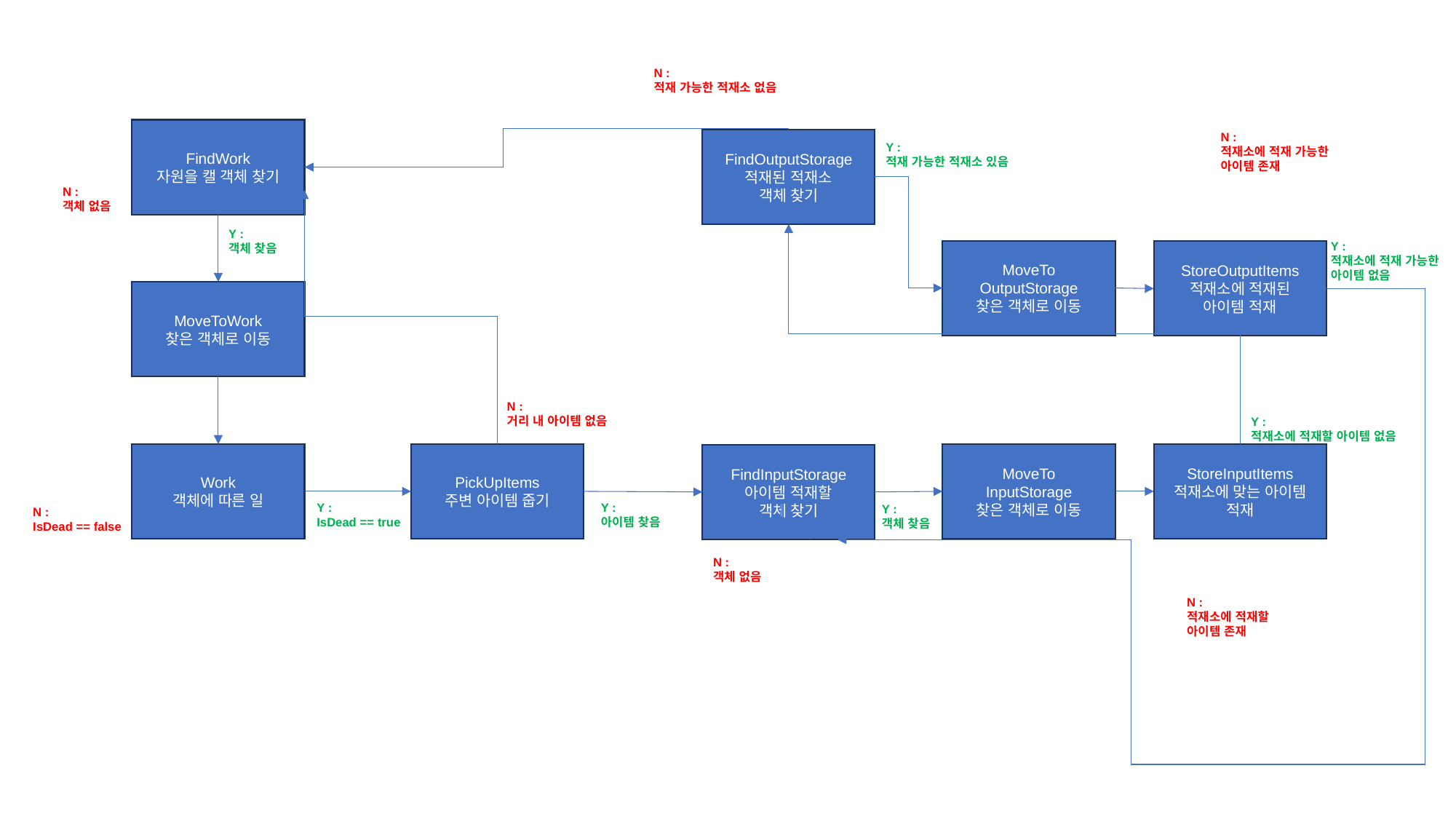

N :
적재 가능한 적재소 없음
FindWork
자원을 캘 객체 찾기
N :
적재소에 적재 가능한
아이템 존재
FindOutputStorage
적재된 적재소
객체 찾기
Y :
적재 가능한 적재소 있음
N :
객체 없음
Y :
객체 찾음
Y :
적재소에 적재 가능한
아이템 없음
MoveTo
OutputStorage
찾은 객체로 이동
StoreOutputItems
적재소에 적재된
아이템 적재
MoveToWork
찾은 객체로 이동
N :
거리 내 아이템 없음
Y :
적재소에 적재할 아이템 없음
Work
객체에 따른 일
PickUpItems
주변 아이템 줍기
MoveTo
InputStorage
찾은 객체로 이동
StoreInputItems
적재소에 맞는 아이템 적재
FindInputStorage
아이템 적재할
객체 찾기
Y :
IsDead == true
Y :
아이템 찾음
Y :
객체 찾음
N :
IsDead == false
N :
객체 없음
N :
적재소에 적재할
아이템 존재